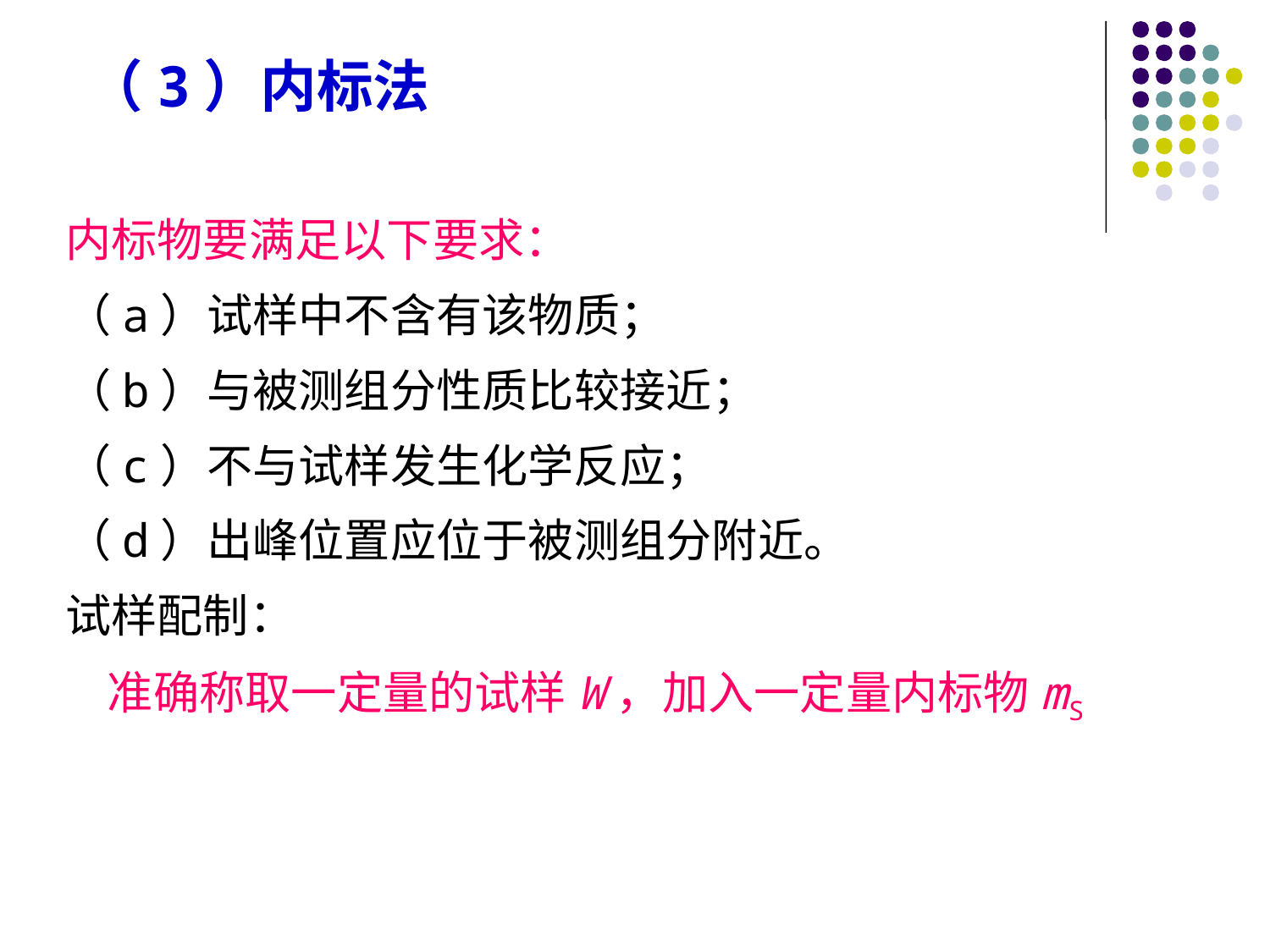

（3）内标法
内标物要满足以下要求：
（a）试样中不含有该物质；
（b）与被测组分性质比较接近；
（c）不与试样发生化学反应；
（d）出峰位置应位于被测组分附近。
试样配制：
   准确称取一定量的试样W，加入一定量内标物mS